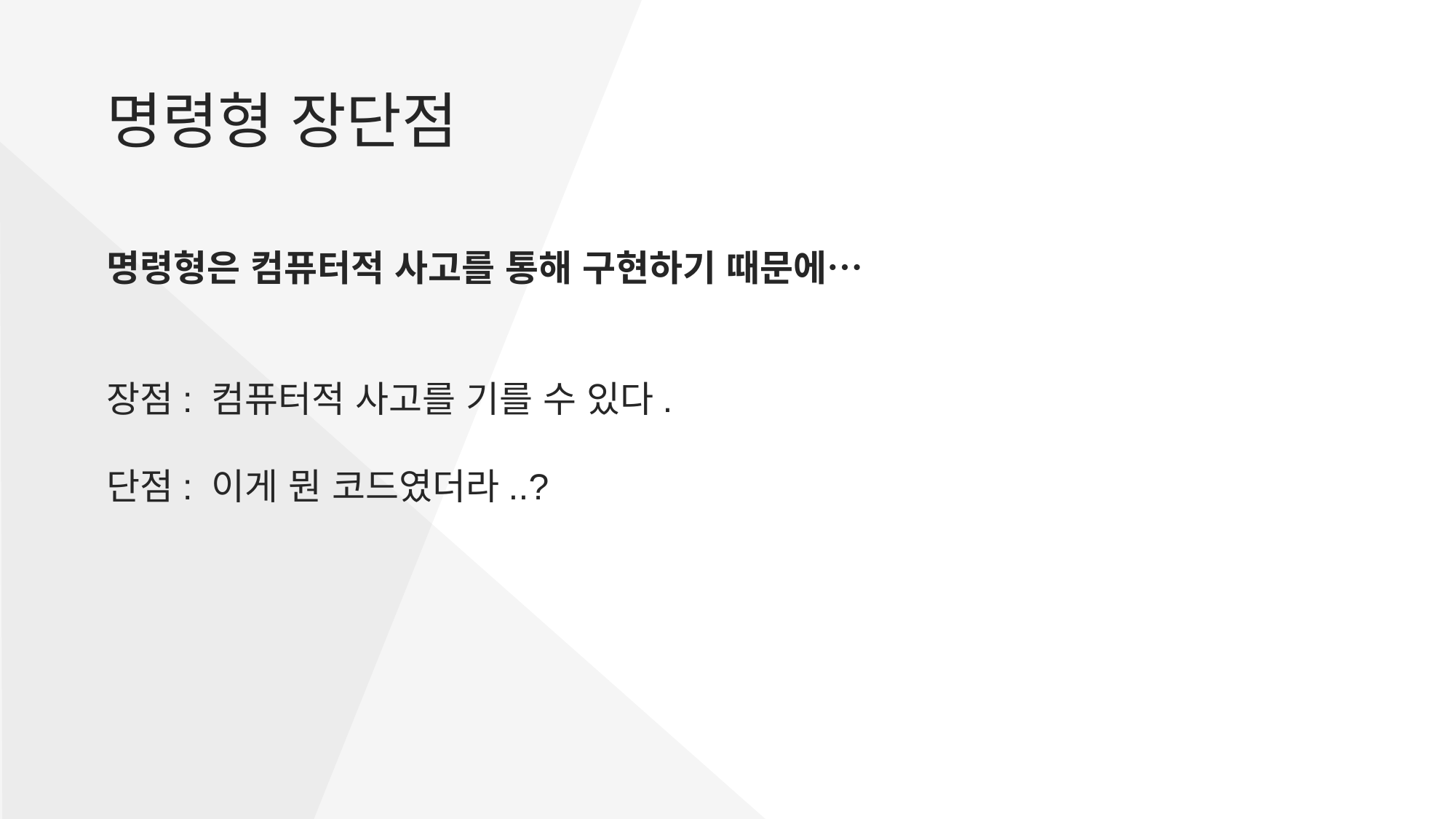

명령형 장단점

명령형은 컴퓨터적 사고를 통해 구현하기 때문에…

장점: 컴퓨터적 사고를 기를 수 있다.

단점: 이게 뭔 코드였더라..?